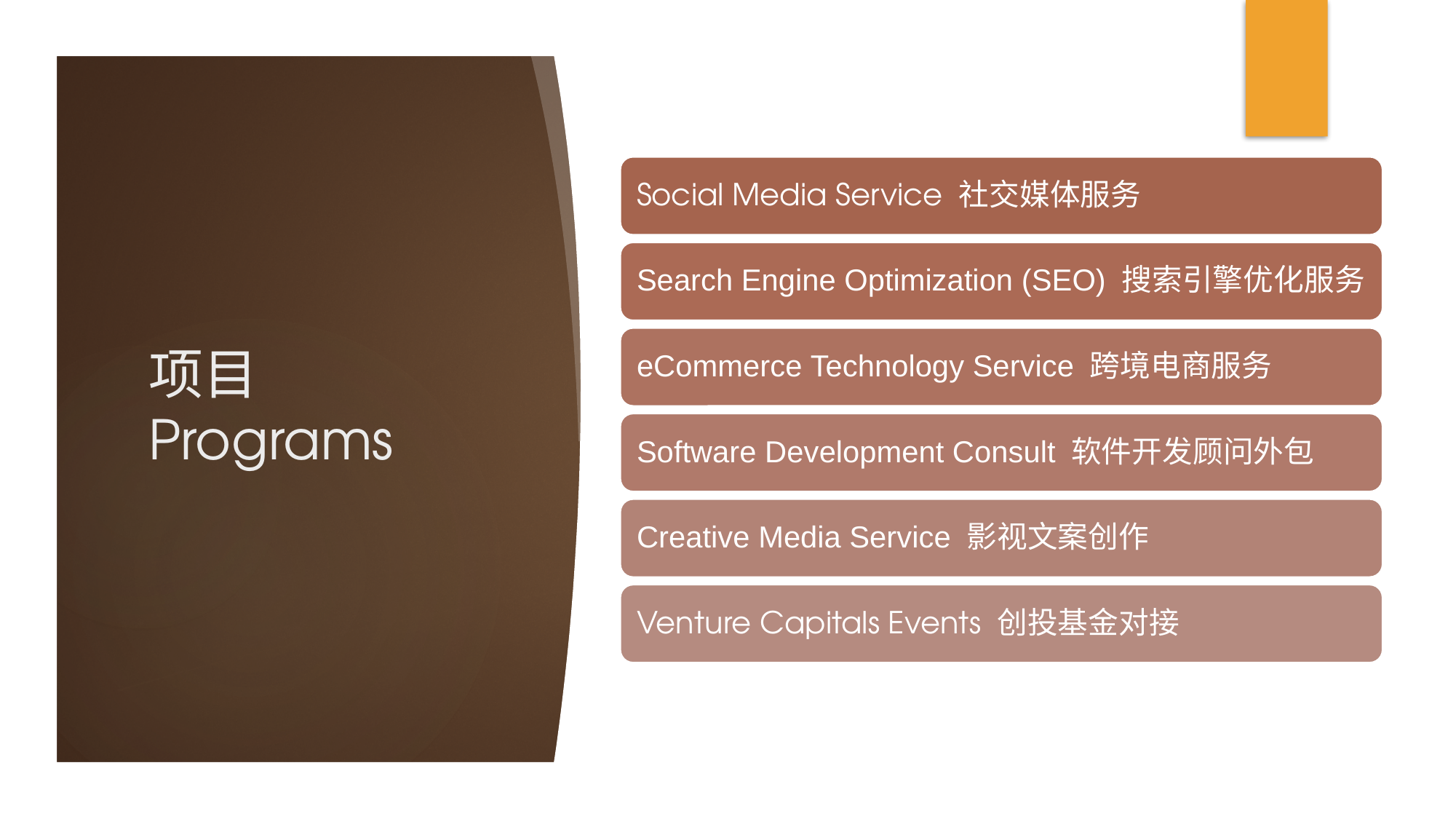

Social Media Service 社交媒体服务
Search Engine Optimization (SEO) 搜索引擎优化服务
eCommerce Technology Service 跨境电商服务
Software Development Consult 软件开发顾问外包
Creative Media Service 影视文案创作
Venture Capitals Events 创投基金对接
# 项目 Programs